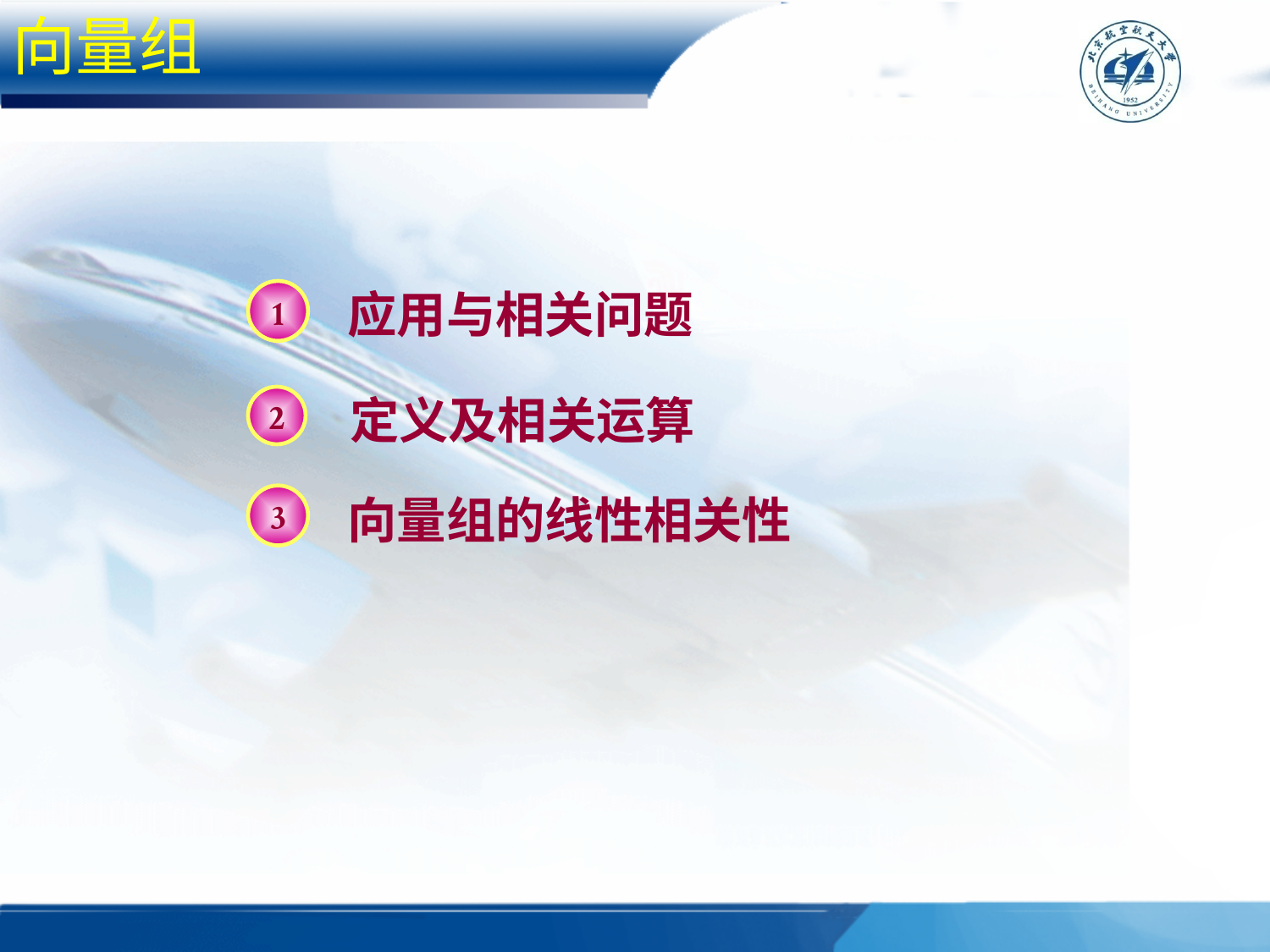

向量组
应用与相关问题
1
定义及相关运算
2
向量组的线性相关性
3